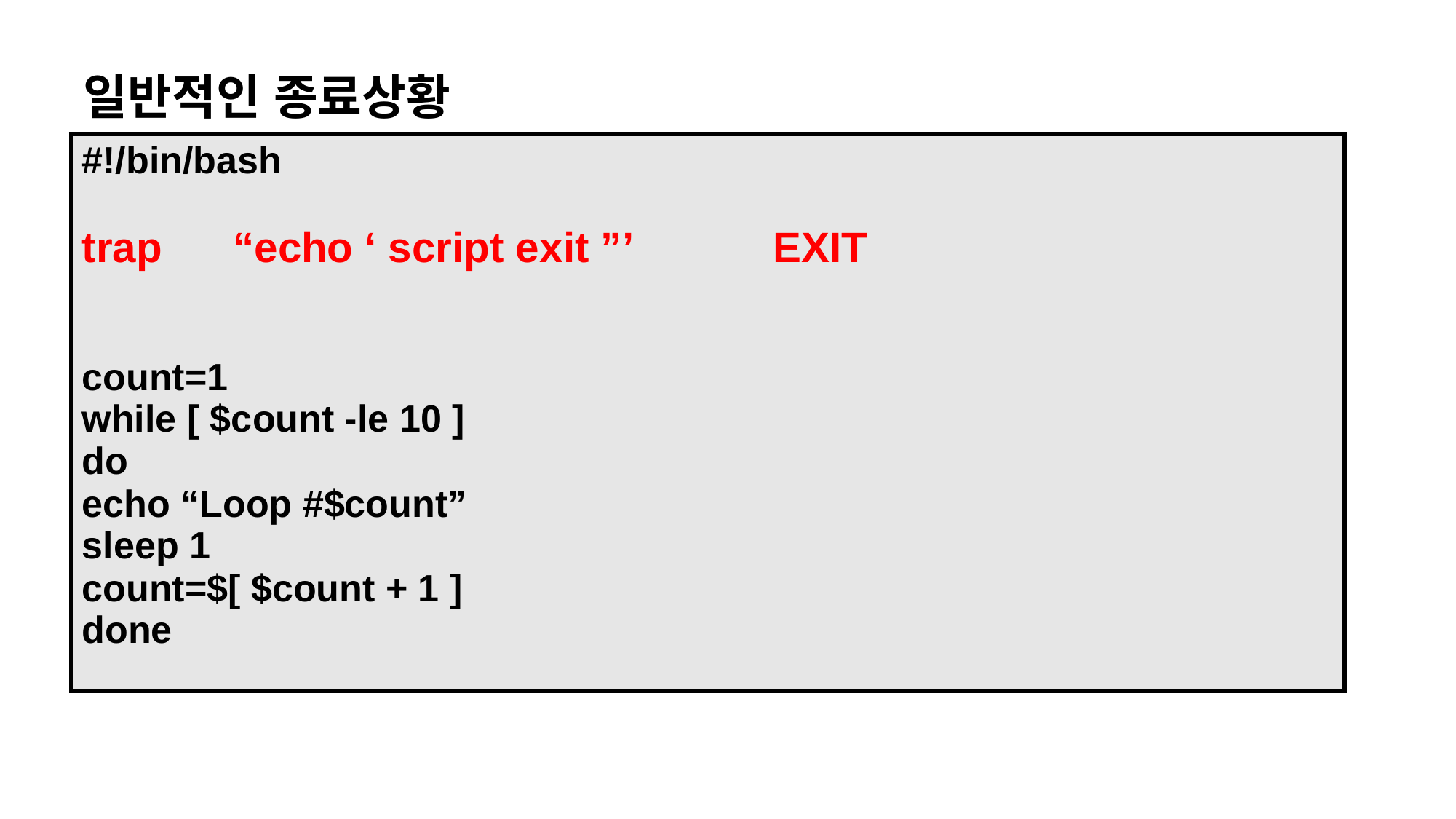

일반적인 종료상황
| #!/bin/bash trap “echo ‘ script exit ”’ EXIT count=1 while [ $count -le 10 ] do echo “Loop #$count” sleep 1 count=$[ $count + 1 ] done |
| --- |